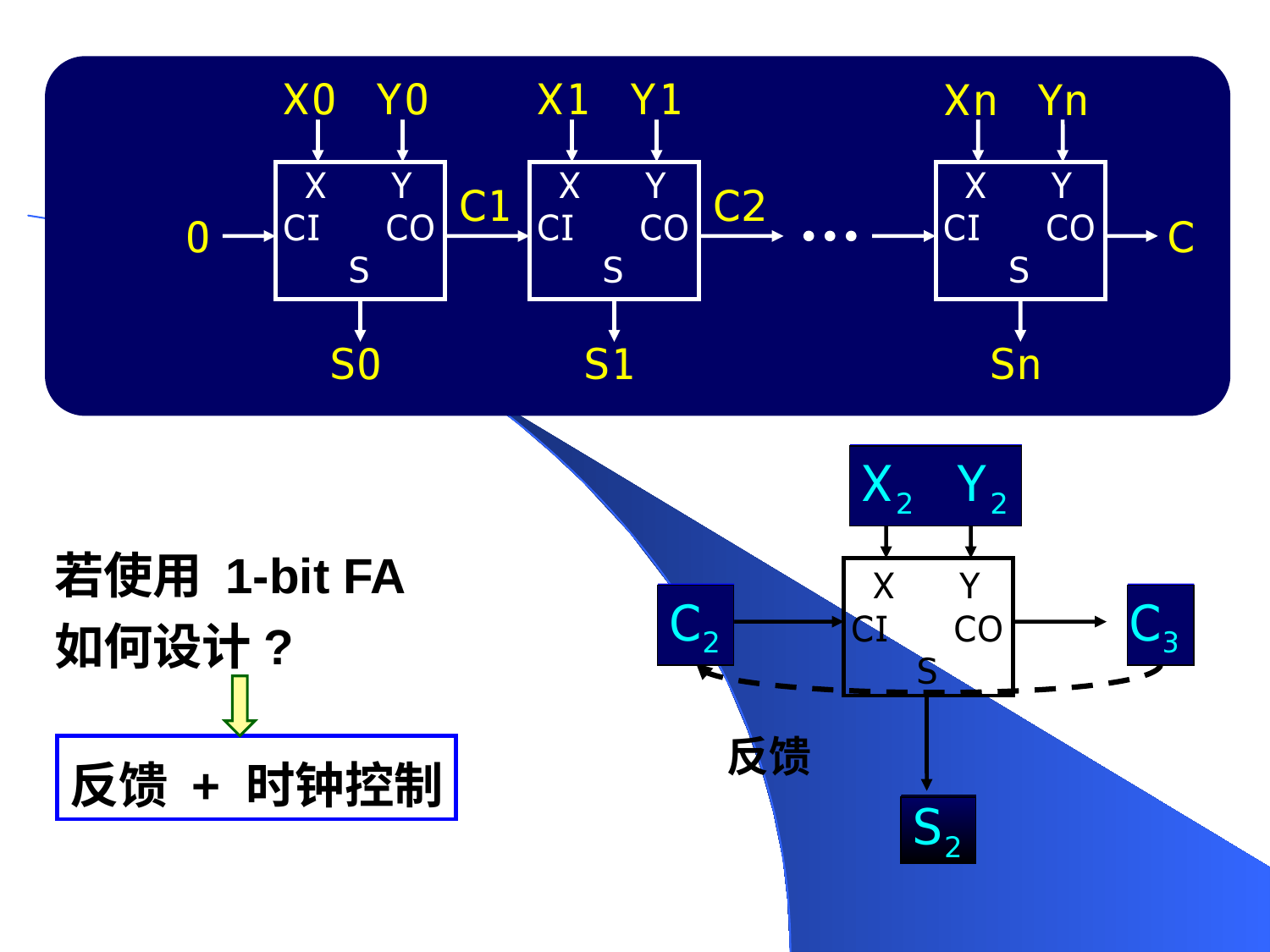

X0   Y0
X1   Y1
Xn   Yn

X      Y
CI      CO
S
X      Y
CI      CO
S
X      Y
CI      CO
S
0
C

S0
S1
Sn

C1
C2
X0   Y0
C0
C1
S0
X1   Y1
C1
C2
S1
X2   Y2
C2
C3
S2

X      Y
CI      CO
S

若使用 1-bit FA
如何设计?
反馈

反馈 + 时钟控制